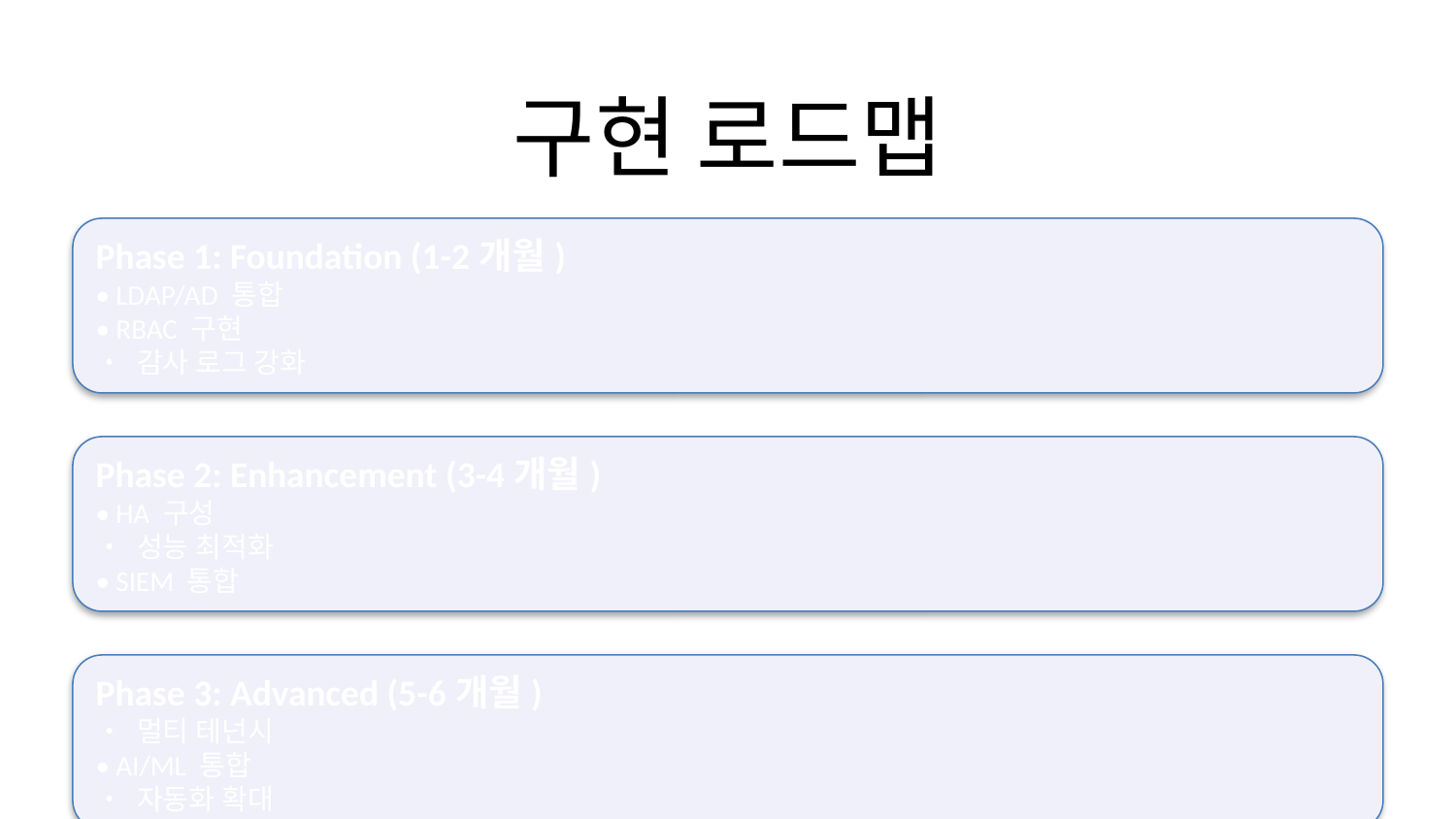

# 구현 로드맵
Phase 1: Foundation (1-2개월)
• LDAP/AD 통합
• RBAC 구현
• 감사 로그 강화
Phase 2: Enhancement (3-4개월)
• HA 구성
• 성능 최적화
• SIEM 통합
Phase 3: Advanced (5-6개월)
• 멀티 테넌시
• AI/ML 통합
• 자동화 확대